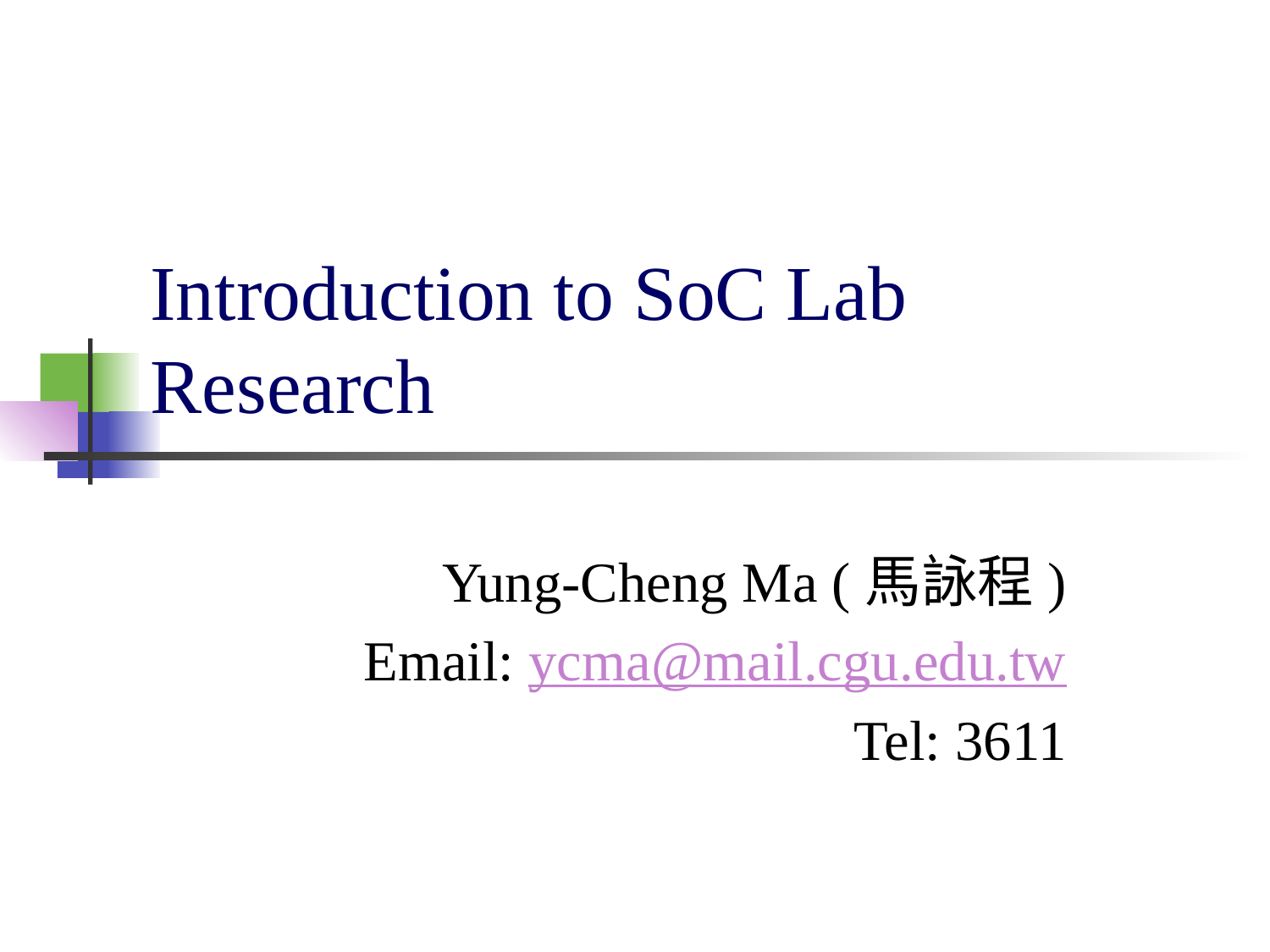

# Introduction to SoC Lab Research
Yung-Cheng Ma (馬詠程)
Email: ycma@mail.cgu.edu.tw
Tel: 3611